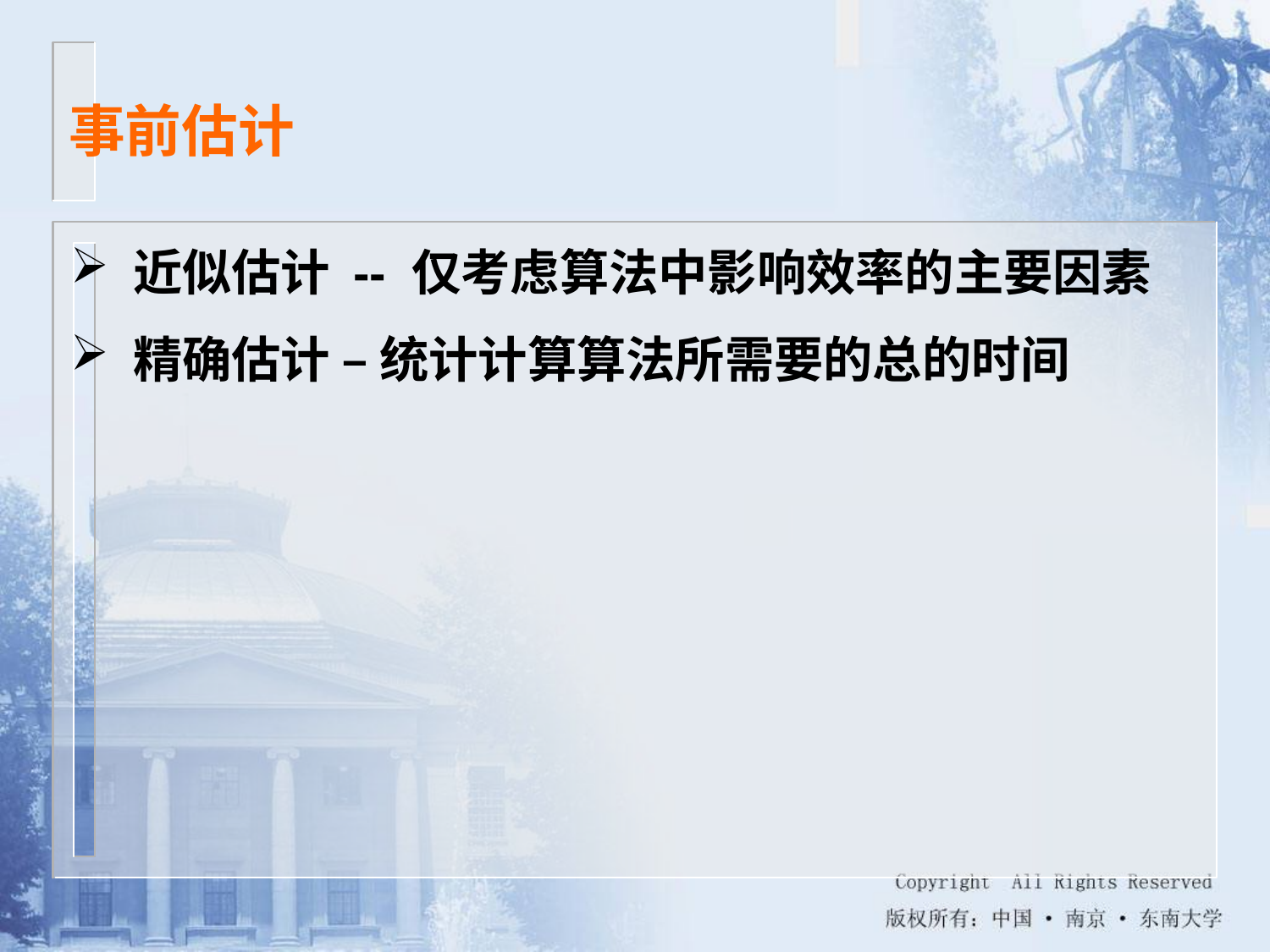

事前估计
 近似估计 -- 仅考虑算法中影响效率的主要因素
 精确估计 – 统计计算算法所需要的总的时间